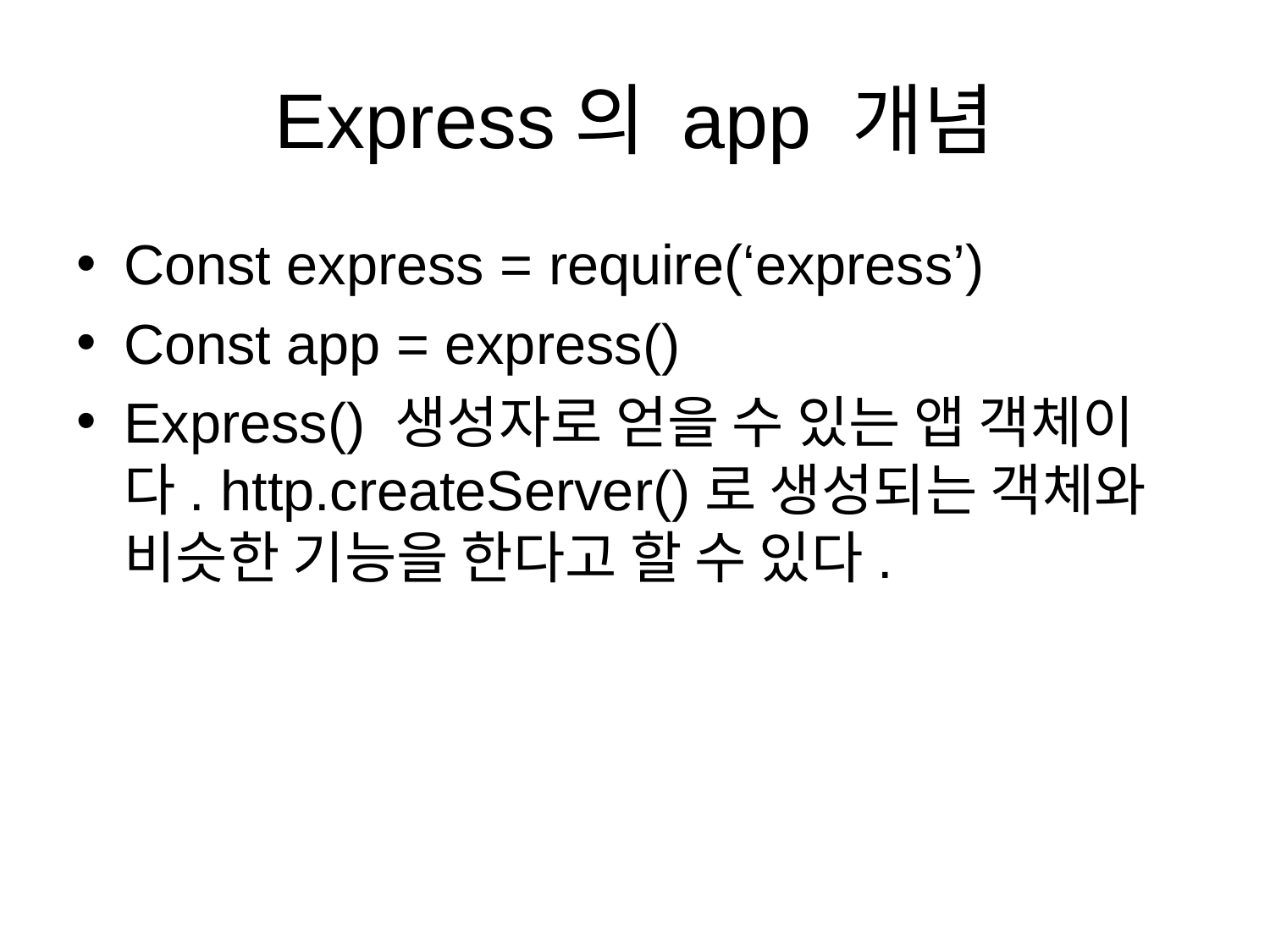

# Express의 app 개념
Const express = require(‘express’)
Const app = express()
Express() 생성자로 얻을 수 있는 앱 객체이다. http.createServer()로 생성되는 객체와 비슷한 기능을 한다고 할 수 있다.